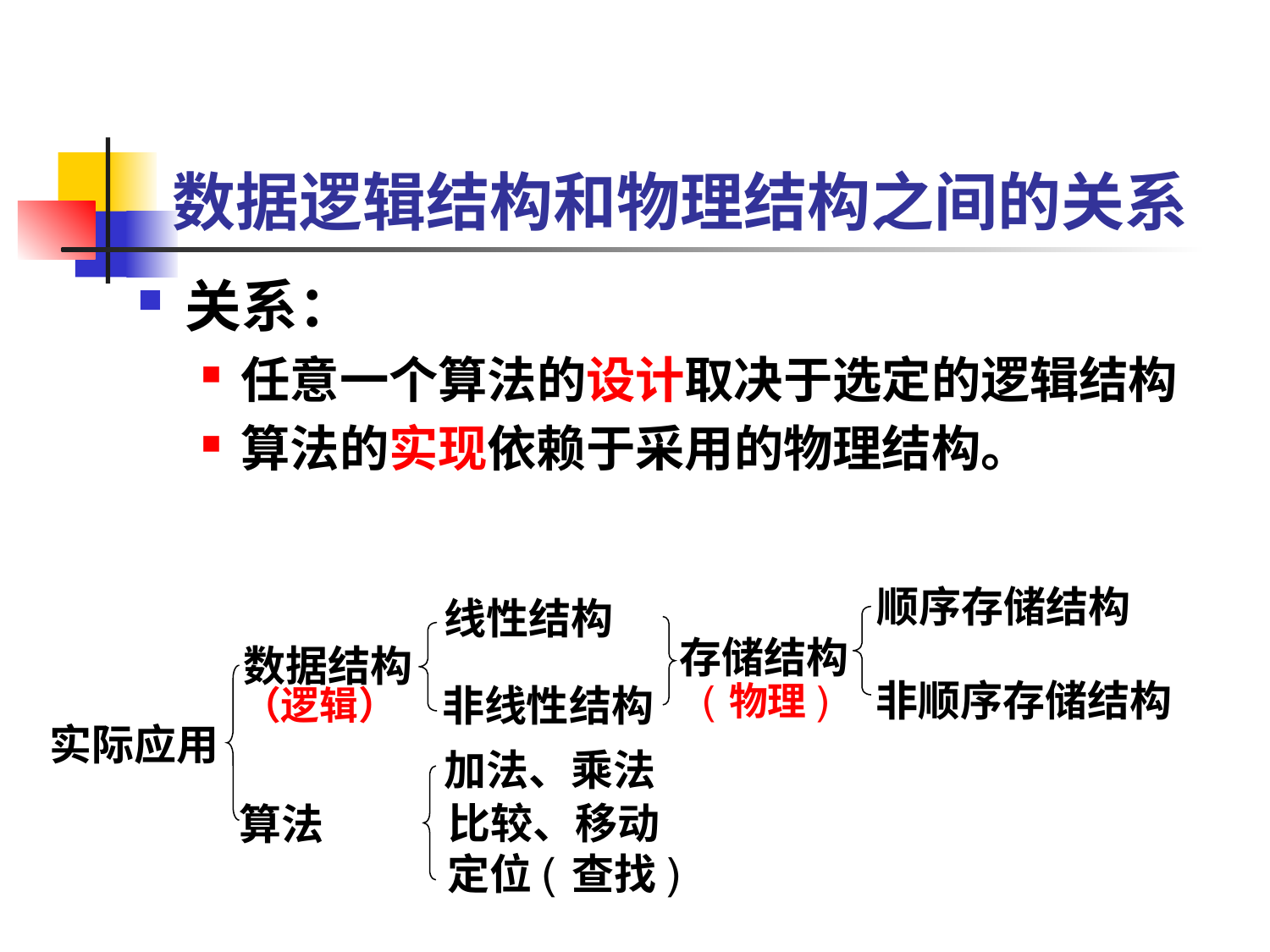

# 数据逻辑结构和物理结构之间的关系
关系：
任意一个算法的设计取决于选定的逻辑结构
算法的实现依赖于采用的物理结构。

顺序存储结构
线性结构

存储结构
数据结构

非顺序存储结构
非线性结构
（逻辑）
实际应用
加法、乘法

比较、移动
算法
定位(查找)
(物理)